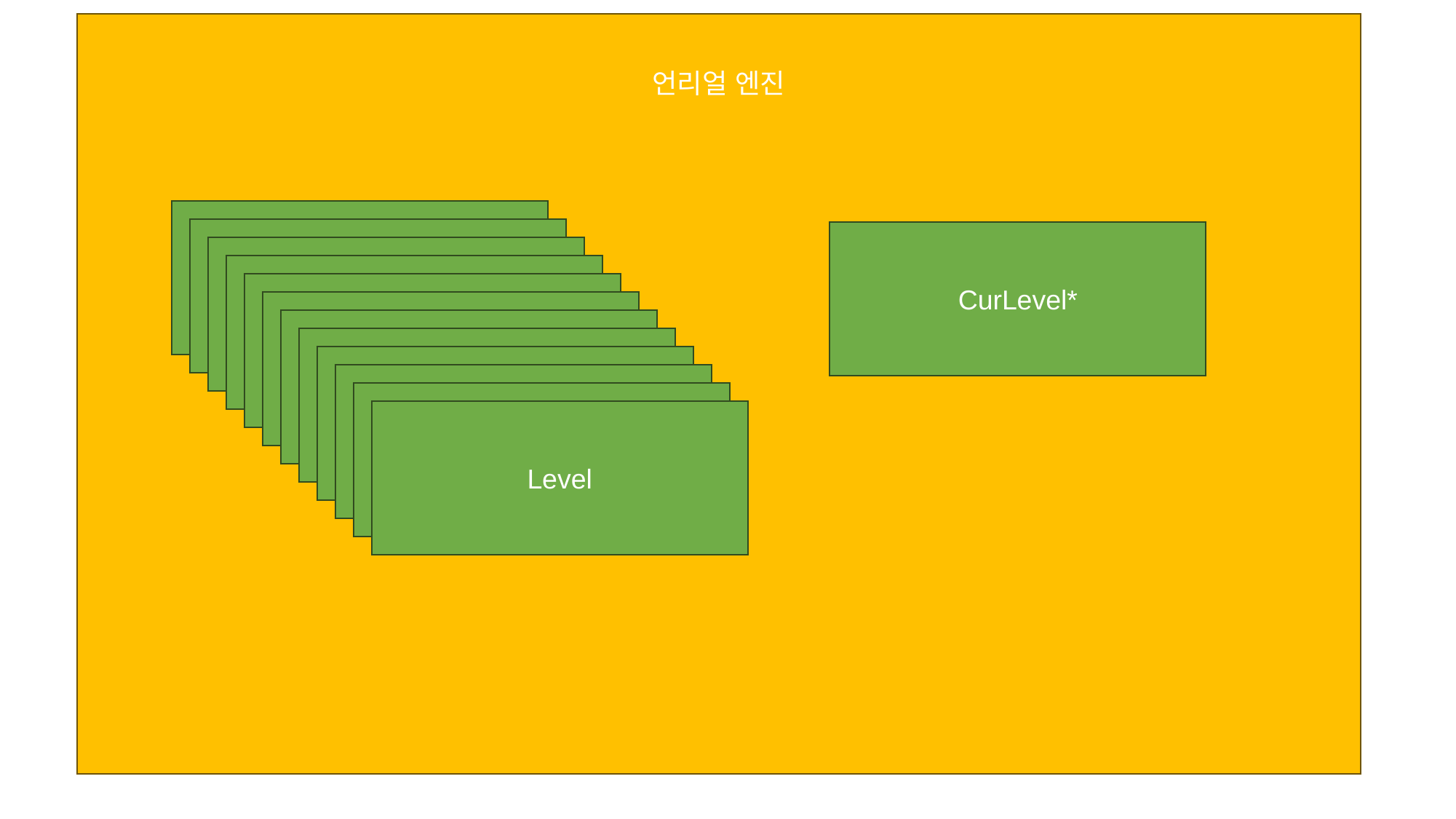

언리얼 엔진

CurLevel*

Level
Level
Level
Level
Level
Level